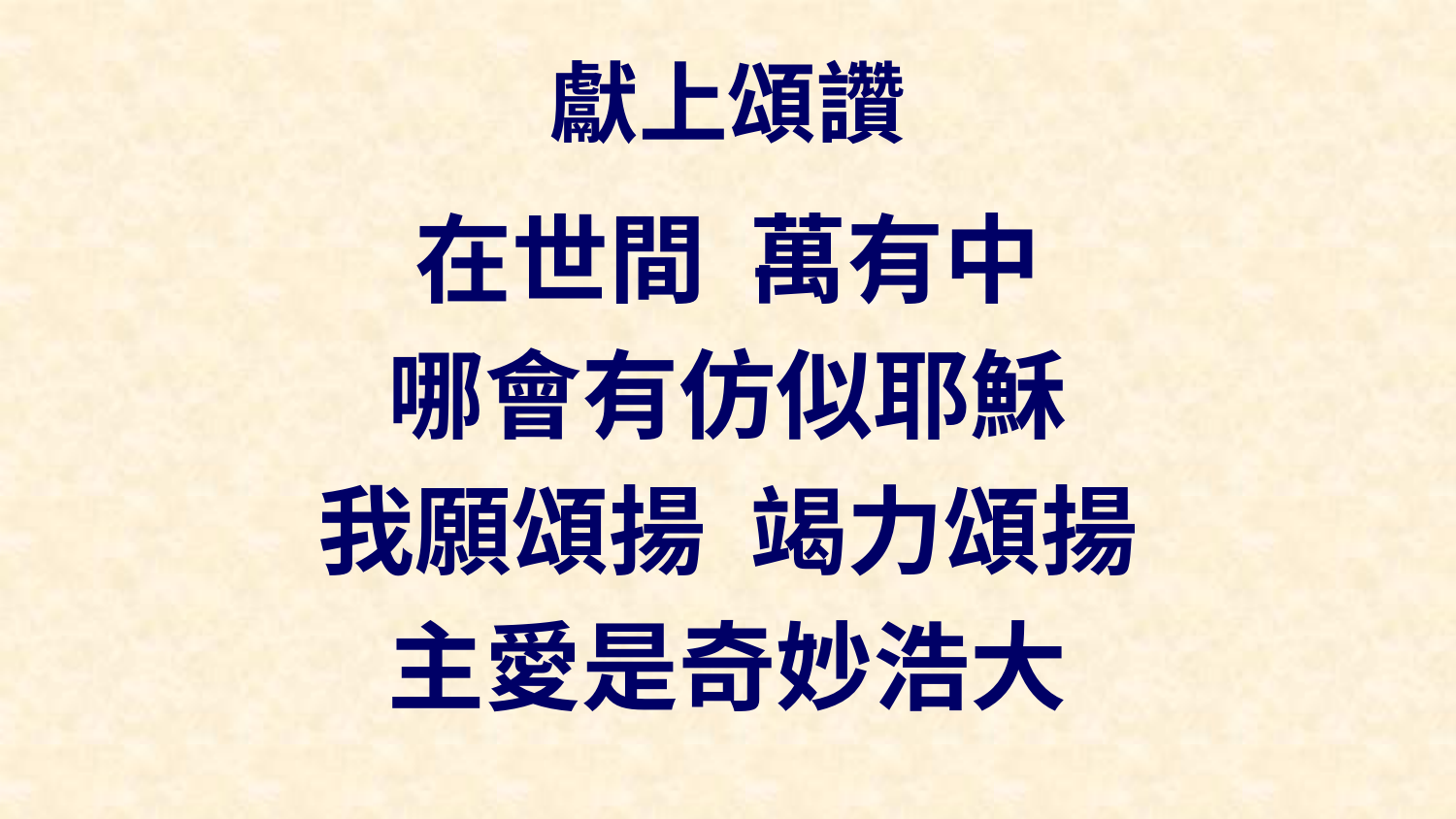

# 獻上頌讚
在世間  萬有中
哪會有仿似耶穌
我願頌揚  竭力頌揚
主愛是奇妙浩大